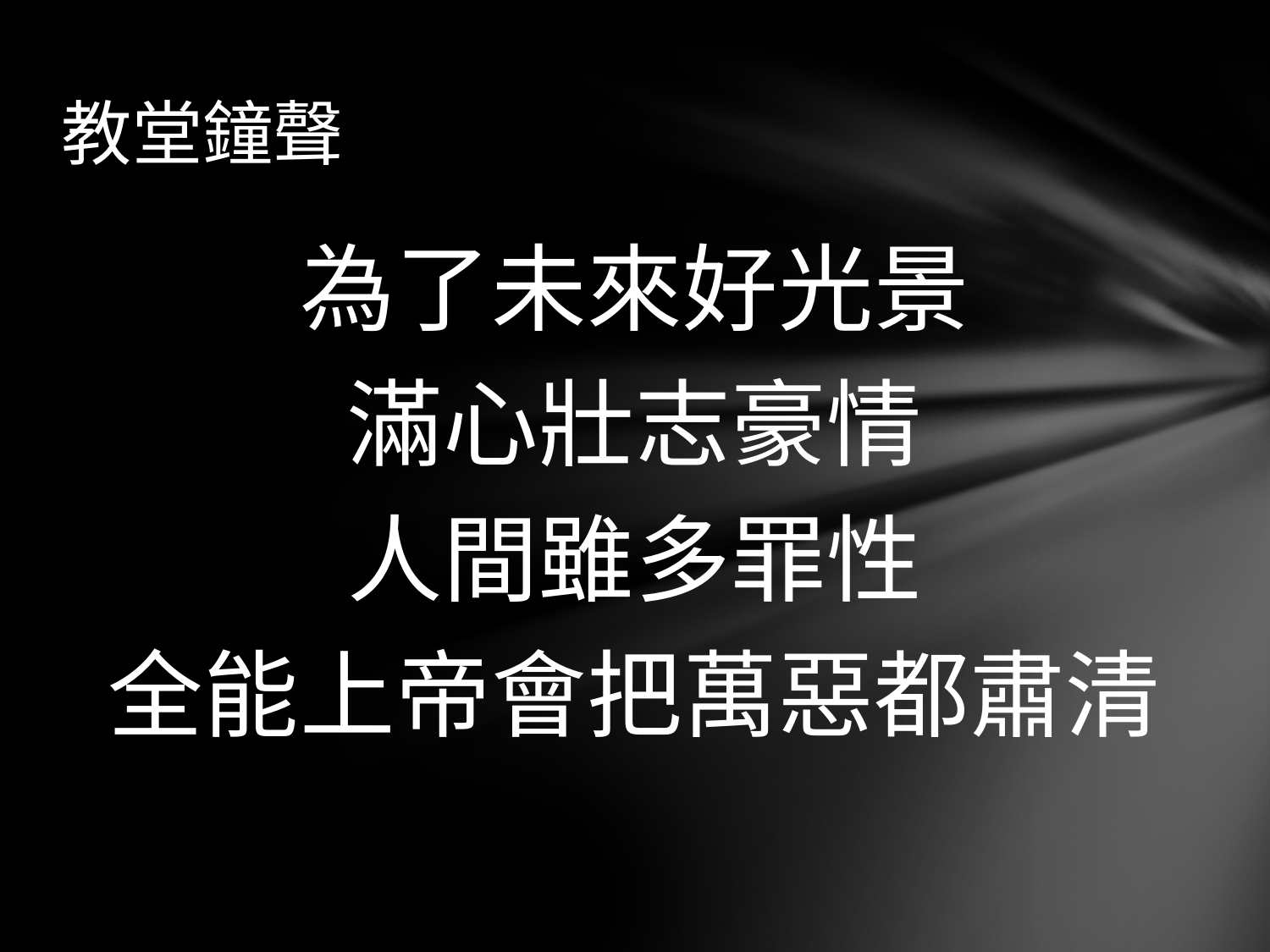

# 教堂鐘聲
為了未來好光景
滿心壯志豪情
人間雖多罪性
全能上帝會把萬惡都肅清